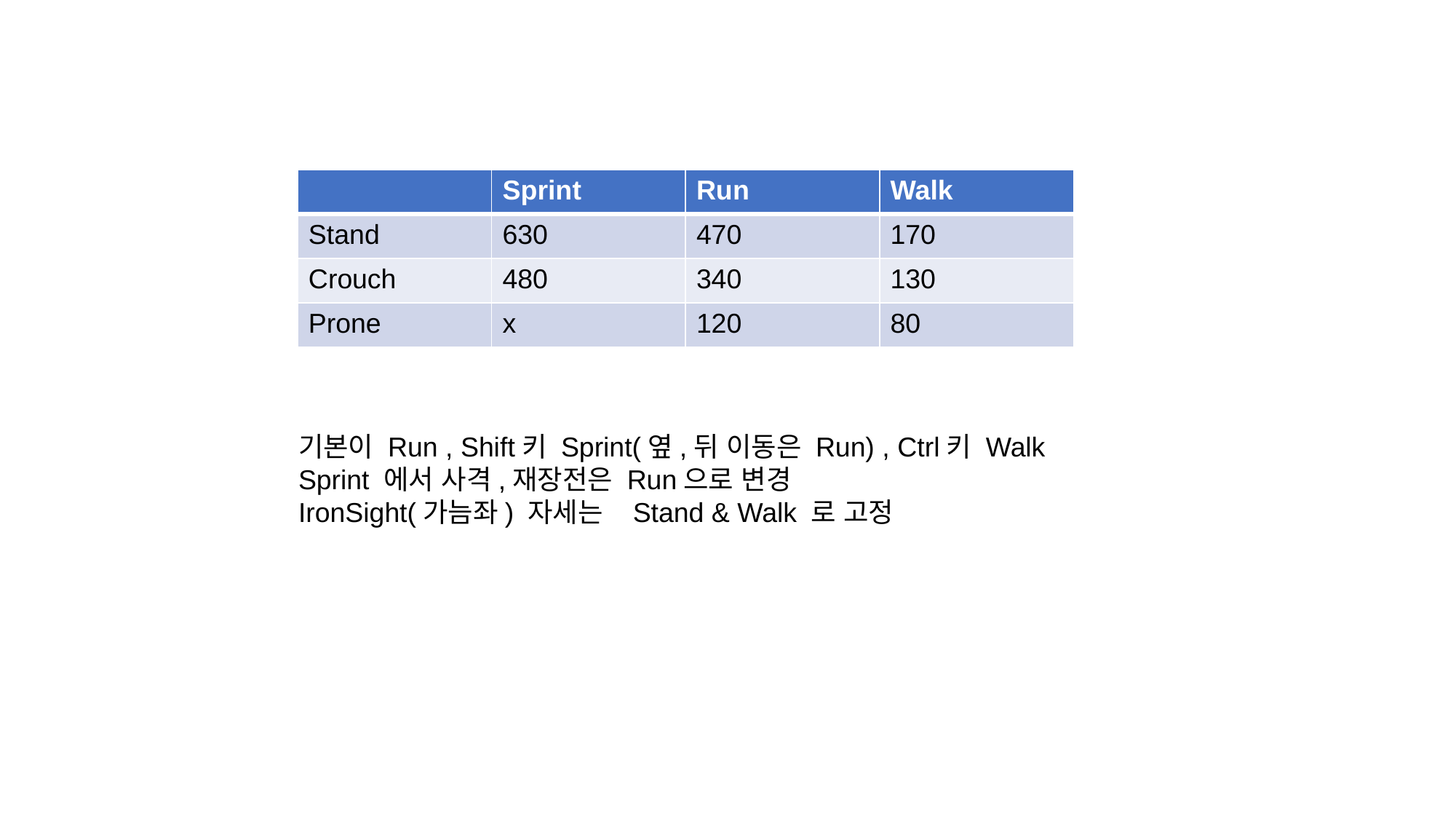

|  | Sprint | Run | Walk |
| --- | --- | --- | --- |
| Stand | 630 | 470 | 170 |
| Crouch | 480 | 340 | 130 |
| Prone | x | 120 | 80 |
기본이 Run , Shift키 Sprint(옆,뒤 이동은 Run) , Ctrl키 Walk
Sprint 에서 사격,재장전은 Run으로 변경
IronSight(가늠좌) 자세는   Stand & Walk 로 고정